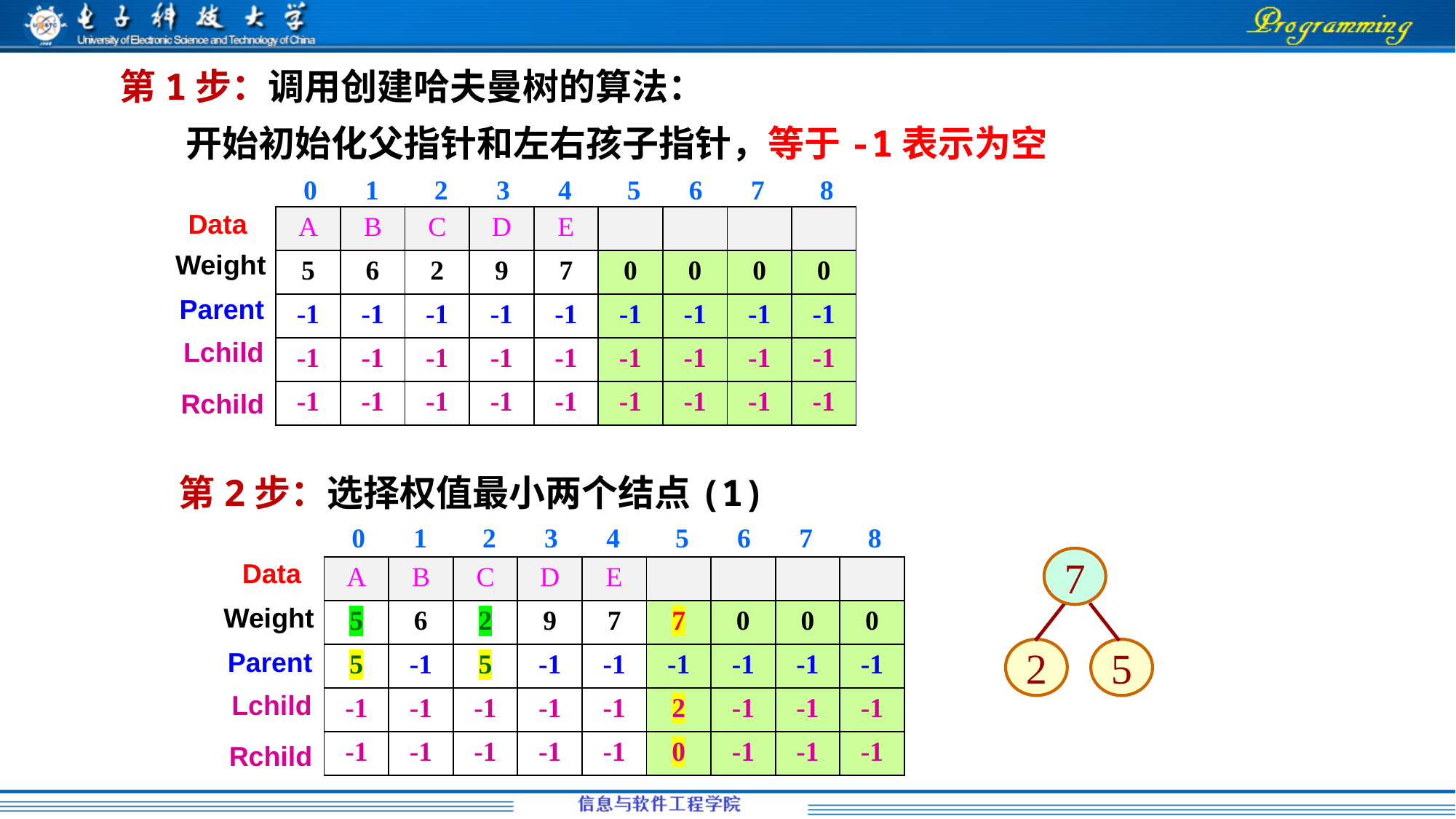

第1步：调用创建哈夫曼树的算法：
       开始初始化父指针和左右孩子指针，等于-1表示为空
  0       1        2       3       4        5       6       7        8
Data
| A | B | C | D | E |  |  |  |  |
| --- | --- | --- | --- | --- | --- | --- | --- | --- |
| 5 | 6 | 2 | 9 | 7 | 0 | 0 | 0 | 0 |
| -1 | -1 | -1 | -1 | -1 | -1 | -1 | -1 | -1 |
| -1 | -1 | -1 | -1 | -1 | -1 | -1 | -1 | -1 |
| -1 | -1 | -1 | -1 | -1 | -1 | -1 | -1 | -1 |
Weight
Parent
Lchild
Rchild
第2步：选择权值最小两个结点(1)
  0       1        2       3       4        5       6       7        8
7

2
5
Data
| A | B | C | D | E |  |  |  |  |
| --- | --- | --- | --- | --- | --- | --- | --- | --- |
| 5 | 6 | 2 | 9 | 7 | 7 | 0 | 0 | 0 |
| 5 | -1 | 5 | -1 | -1 | -1 | -1 | -1 | -1 |
| -1 | -1 | -1 | -1 | -1 | 2 | -1 | -1 | -1 |
| -1 | -1 | -1 | -1 | -1 | 0 | -1 | -1 | -1 |
Weight
Parent
Lchild
Rchild